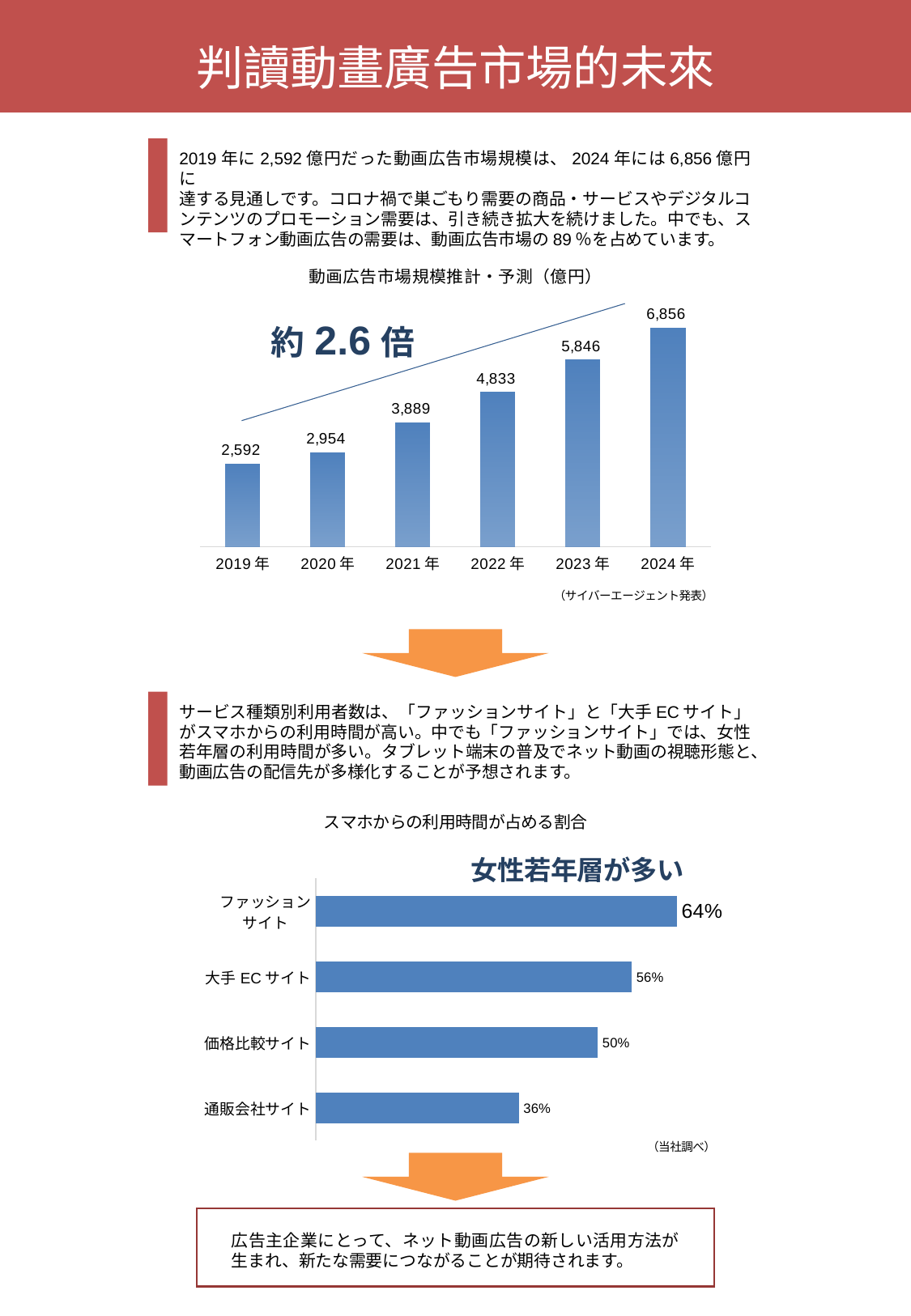

動画広告市場の先を読む
判讀動畫廣告市場的未來

2019年に2,592億円だった動画広告市場規模は、2024年には6,856億円に
達する見通しです。コロナ禍で巣ごもり需要の商品・サービスやデジタルコンテンツのプロモーション需要は、引き続き拡大を続けました。中でも、スマートフォン動画広告の需要は、動画広告市場の89％を占めています。

### Chart: 動画広告市場規模推計・予測（億円）

| Category | 金額（億円） |
|---|---|
| 2019年 | 2592.0 |
| 2020年 | 2954.0 |
| 2021年 | 3889.0 |
| 2022年 | 4833.0 |
| 2023年 | 5846.0 |
| 2024年 | 6856.0 |

サービス種類別利用者数は、「ファッションサイト」と「大手ECサイト」がスマホからの利用時間が高い。中でも「ファッションサイト」では、女性若年層の利用時間が多い。タブレット端末の普及でネット動画の視聴形態と、動画広告の配信先が多様化することが予想されます。

### Chart: スマホからの利用時間が占める割合

| Category | 割合 |
|---|---|
| ファッション
サイト | 0.64 |
| 大手ECサイト | 0.56 |
| 価格比較サイト | 0.5 |
| 通販会社サイト | 0.36 |

広告主企業にとって、ネット動画広告の新しい活用方法が生まれ、新たな需要につながることが期待されます。